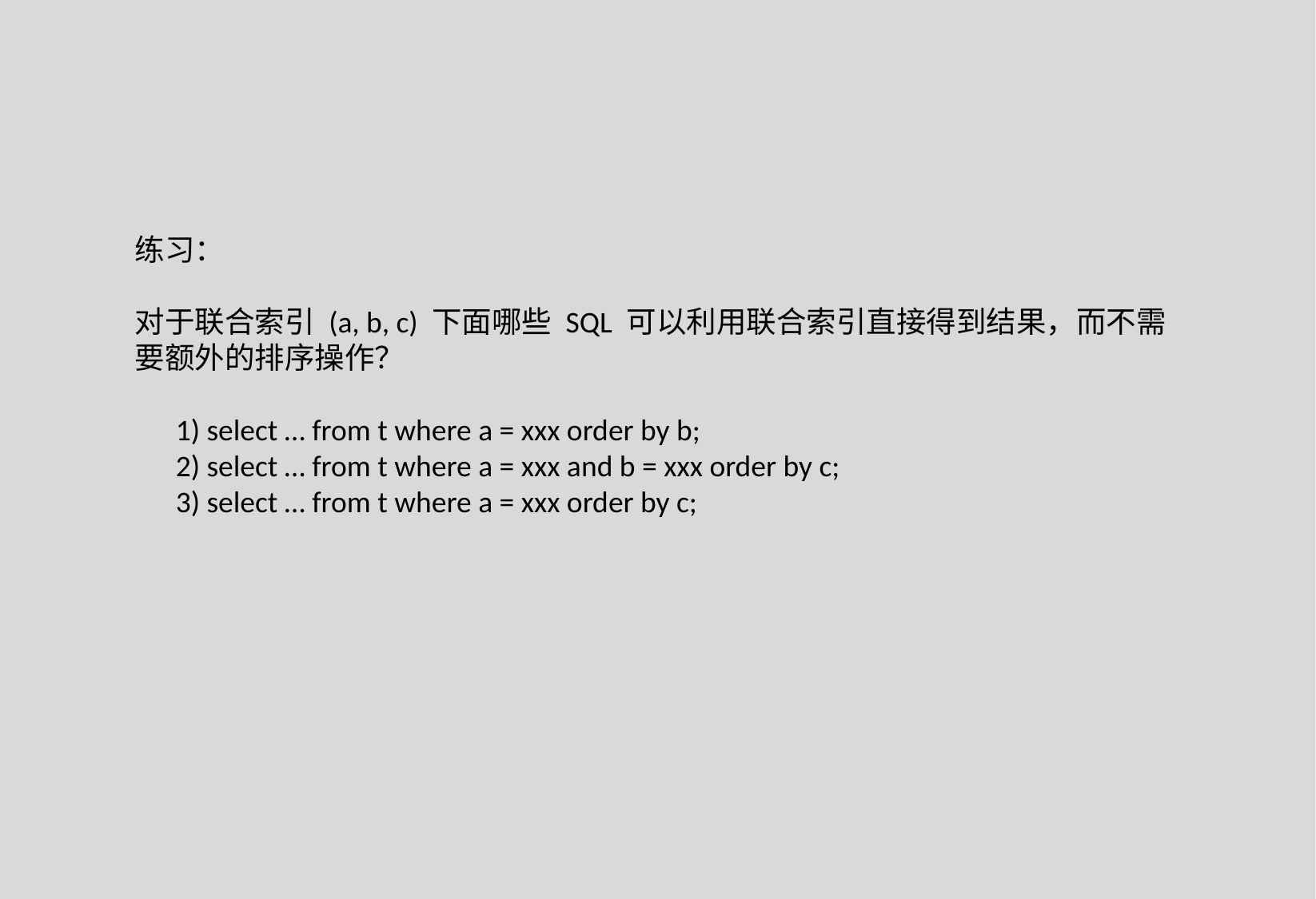

练习：

对于联合索引 (a, b, c) 下面哪些 SQL 可以利用联合索引直接得到结果，而不需要额外的排序操作？

      1) select … from t where a = xxx order by b;
      2) select … from t where a = xxx and b = xxx order by c;
      3) select … from t where a = xxx order by c;